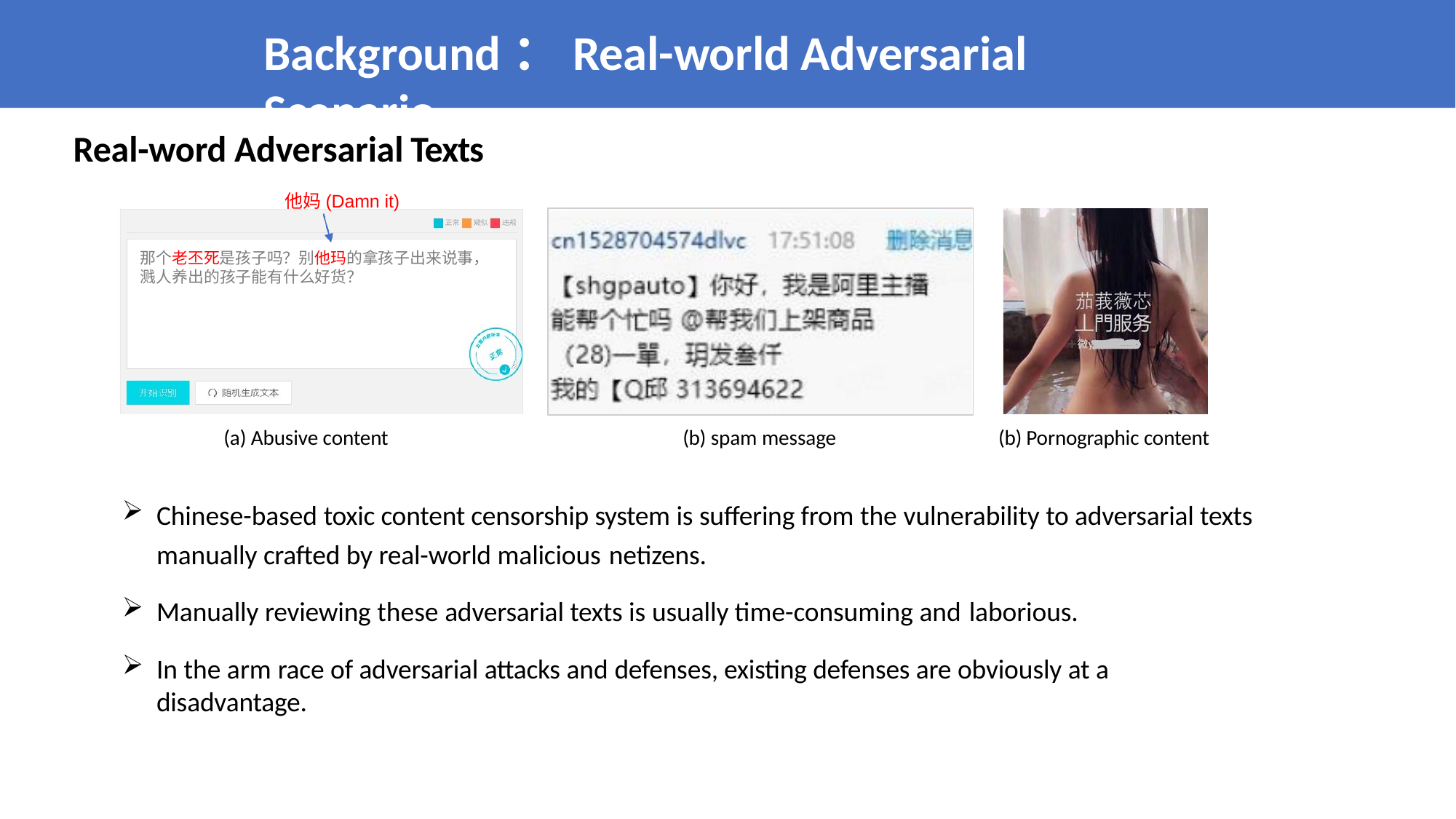

# Background：Real-world Adversarial Scenario
Real-word Adversarial Texts
他妈(Damn it)

那个老丕死是孩子吗？别他玛的拿孩子出来说事， 溅人养出的孩子能有什么好货？
(a) Abusive content
(b) spam message
(b) Pornographic content
Chinese-based toxic content censorship system is suffering from the vulnerability to adversarial texts  manually crafted by real-world malicious netizens.

Manually reviewing these adversarial texts is usually time-consuming and laborious.
In the arm race of adversarial attacks and defenses, existing defenses are obviously at a disadvantage.
4